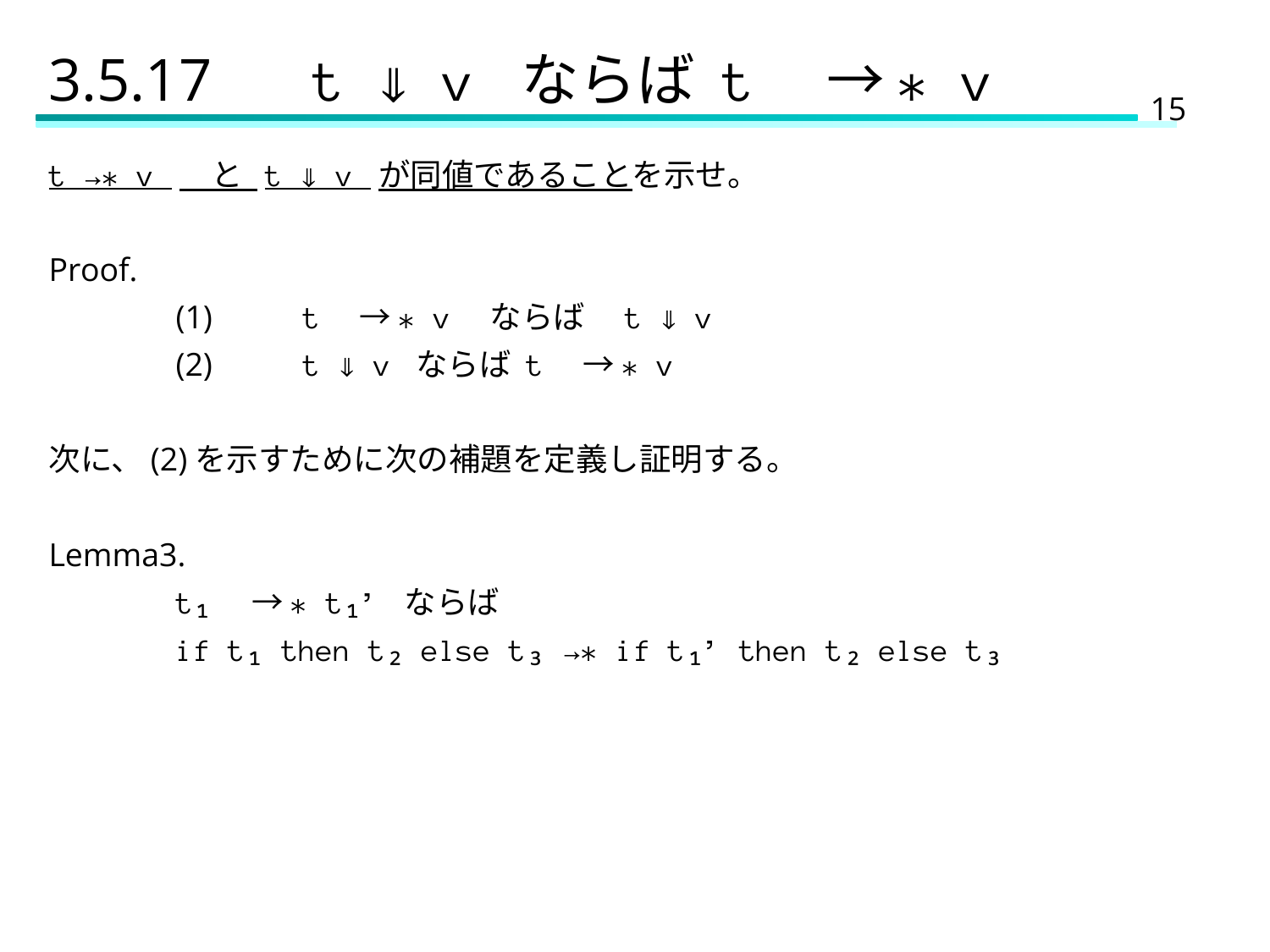

# 3.5.17 　t ⇓ v ならば t　→* v
t →* v 　と  t ⇓ v が同値であることを示せ。

Proof.
	(1)	t　→* v　ならば　t ⇓ v
	(2)	t ⇓ v ならば t　→* v

次に、(2)を示すために次の補題を定義し証明する。

Lemma3.
	t₁　→* t₁’ ならば
	if t₁ then t₂ else t₃ →* if t₁’ then t₂ else t₃